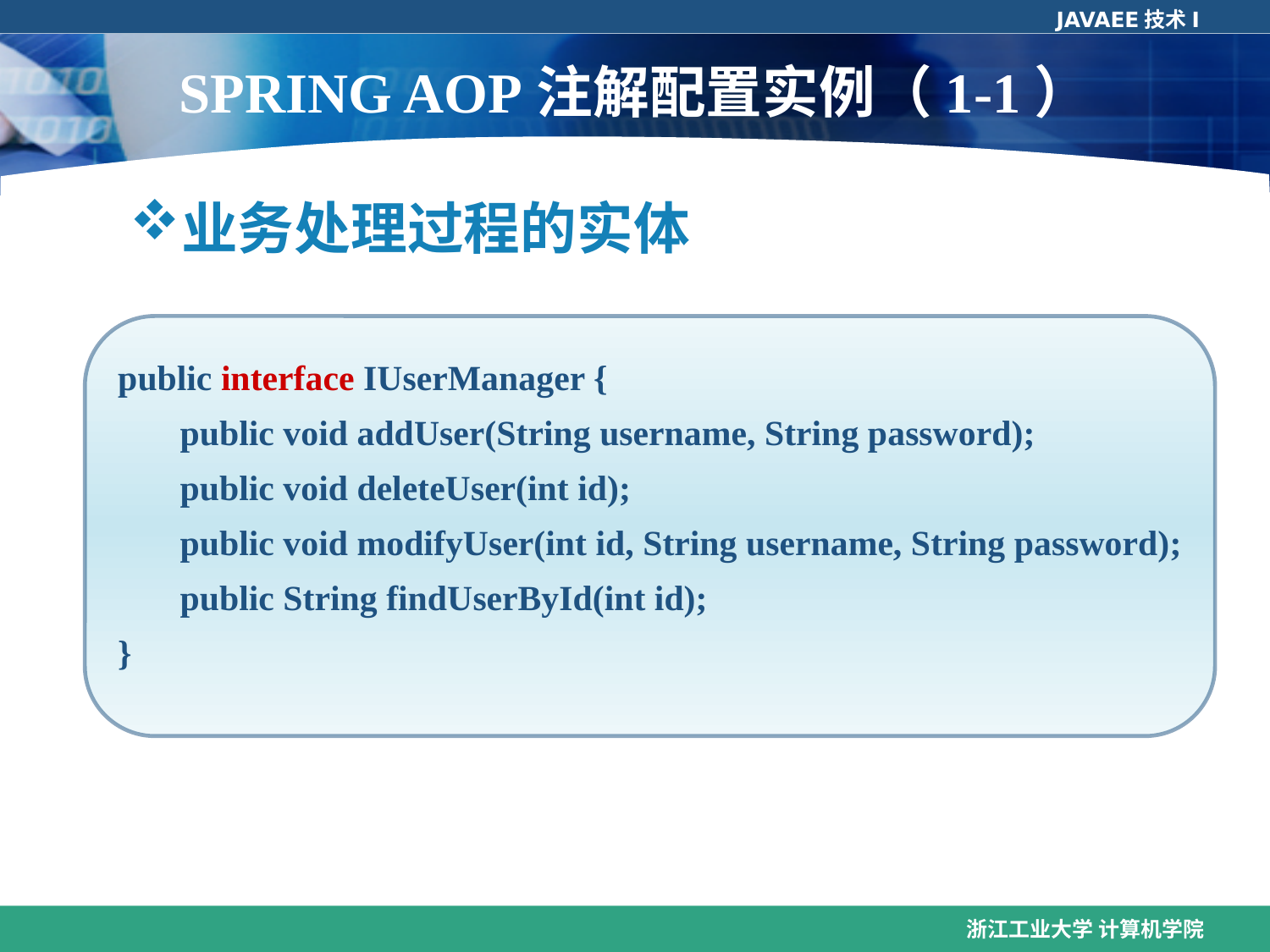

# SPRING AOP注解配置实例（1-1）
业务处理过程的实体

public interface IUserManager {
       public void addUser(String username, String password);
       public void deleteUser(int id);
       public void modifyUser(int id, String username, String password);
       public String findUserById(int id);
}